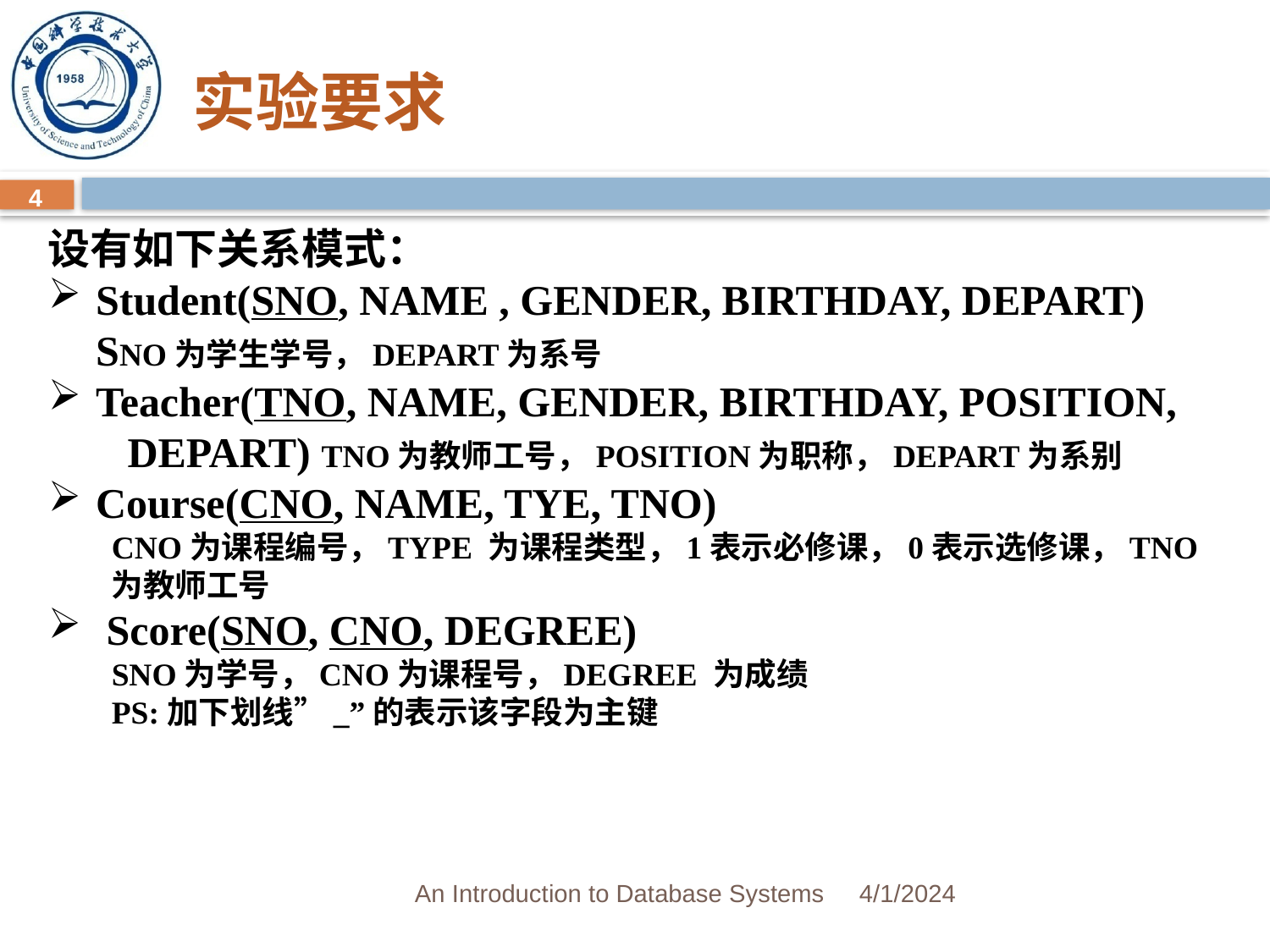

# 实验要求
4
设有如下关系模式：
Student(SNO, NAME , GENDER, BIRTHDAY, DEPART) SNO为学生学号，DEPART为系号
Teacher(TNO, NAME, GENDER, BIRTHDAY, POSITION,      DEPART) TNO为教师工号，POSITION为职称，DEPART为系别
Course(CNO, NAME, TYE, TNO)
CNO为课程编号，TYPE 为课程类型，1表示必修课，0表示选修课，TNO为教师工号
 Score(SNO, CNO, DEGREE)
SNO为学号，CNO为课程号，DEGREE 为成绩
PS:加下划线”_”的表示该字段为主键
An Introduction to Database Systems
4/1/2024